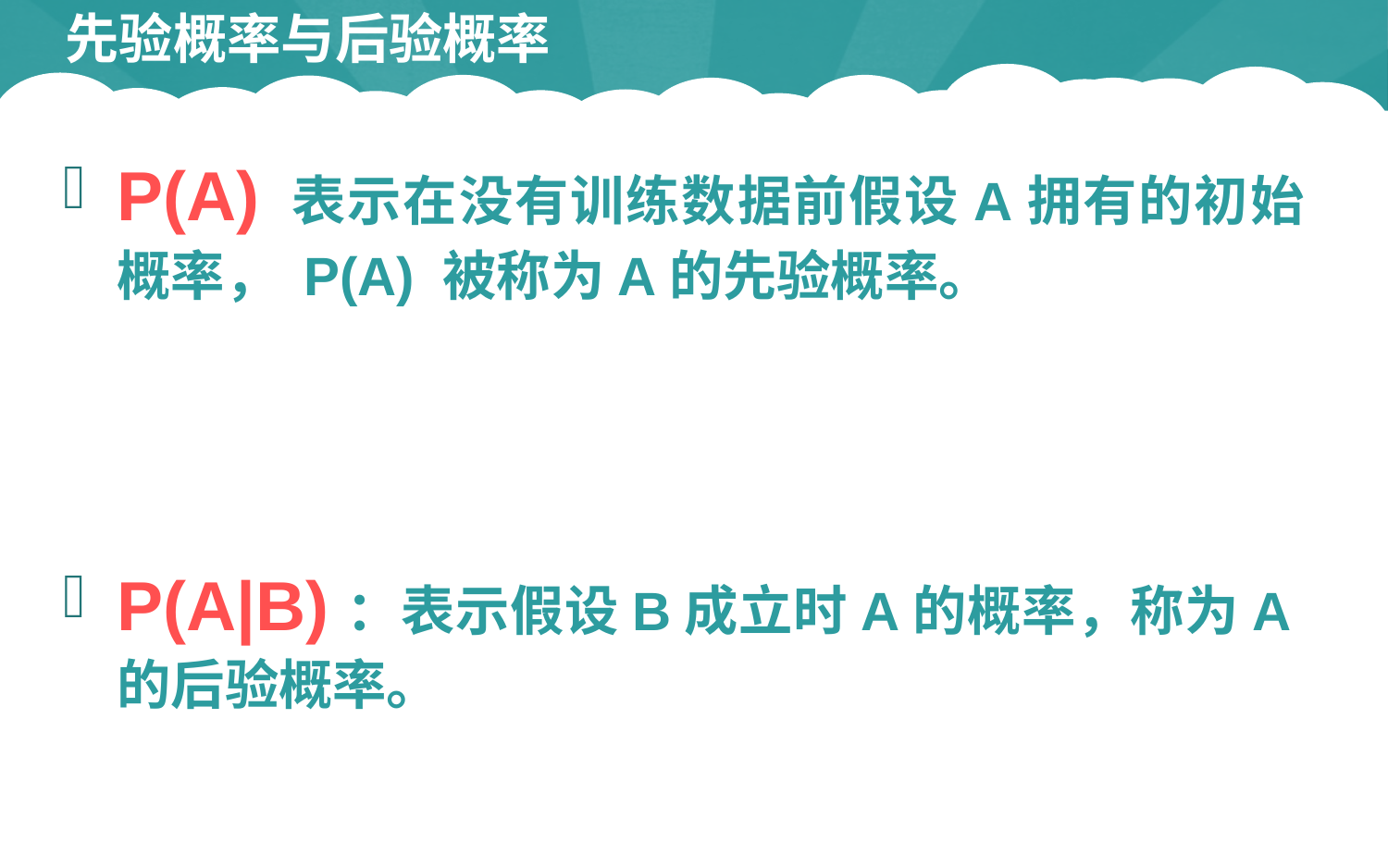

# 先验概率与后验概率
P(A) 表示在没有训练数据前假设A拥有的初始概率， P(A) 被称为A的先验概率。

P(A|B)：表示假设B成立时A的概率，称为A的后验概率。